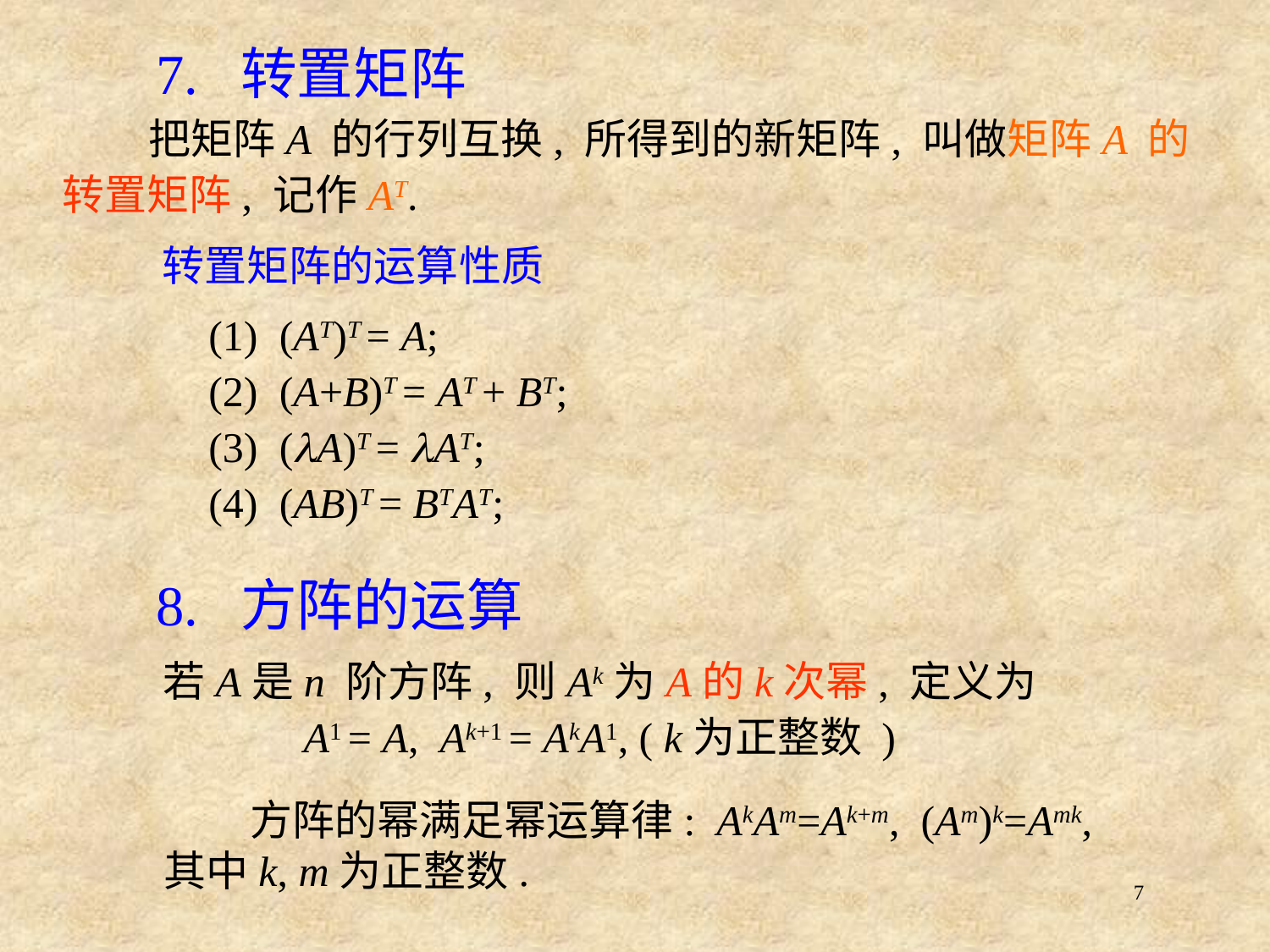

7.  转置矩阵
        把矩阵A 的行列互换, 所得到的新矩阵, 叫做矩阵A 的转置矩阵, 记作AT.
转置矩阵的运算性质
(1)  (AT)T = A;
(2)  (A+B)T = AT + BT;
(3)  (λA)T = λAT;
(4)  (AB)T = BTAT;
8.  方阵的运算
若A是n 阶方阵, 则Ak为A的k次幂, 定义为
A1 = A,  Ak+1 = AkA1, ( k为正整数 )
        方阵的幂满足幂运算律:  AkAm=Ak+m,  (Am)k=Amk,
其中k, m为正整数.